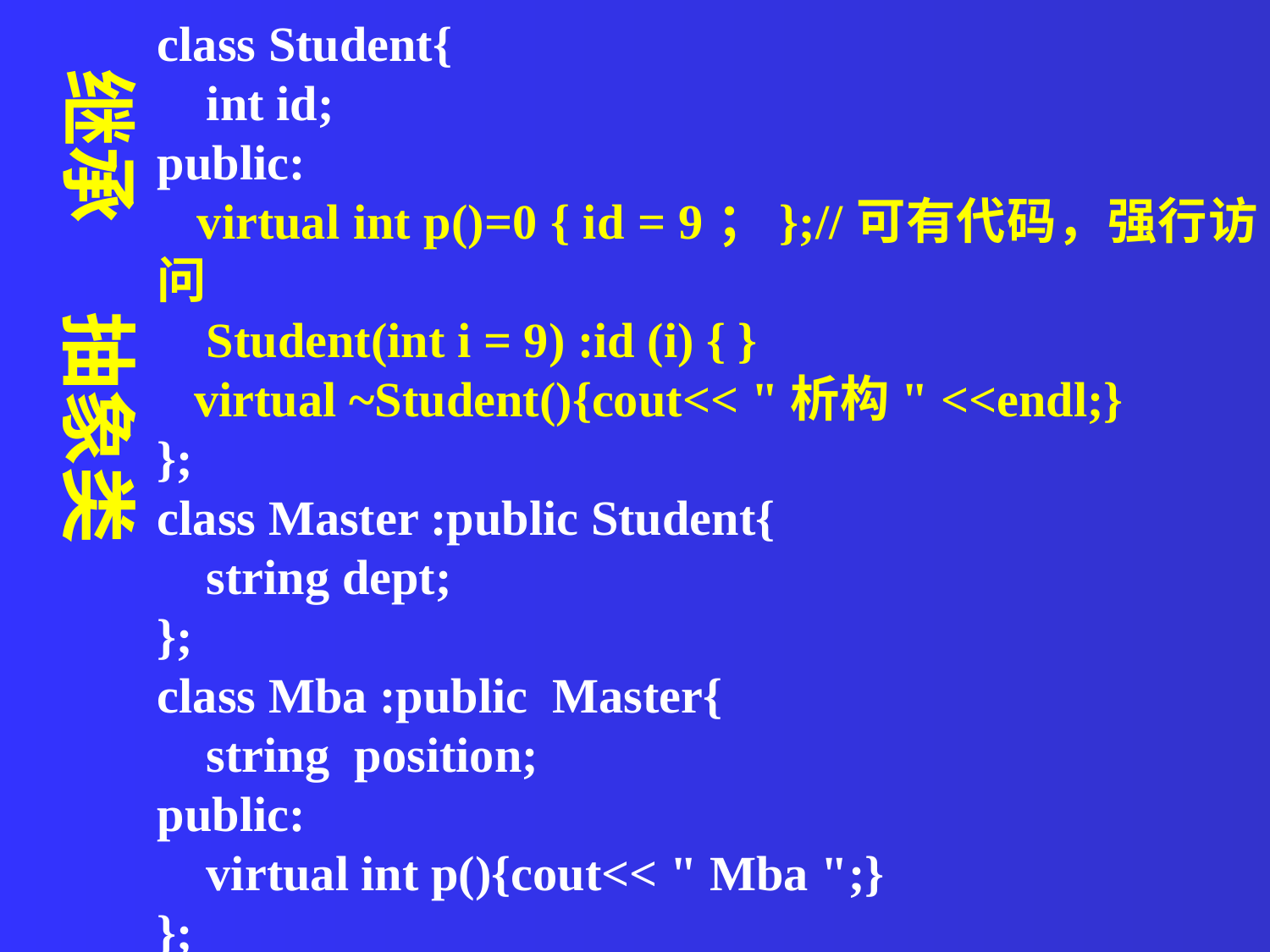

class Student{
    int id;
public:
   virtual int p()=0 { id = 9；};//可有代码，强行访问
    Student(int i = 9) :id (i) { }
   virtual ~Student(){cout<< "析构" <<endl;}
};
class Master :public Student{
    string dept;
};
class Mba :public  Master{
    string  position;
public:
    virtual int p(){cout<< " Mba ";}
};
void main(){ Mba a;  }
继承     抽象类